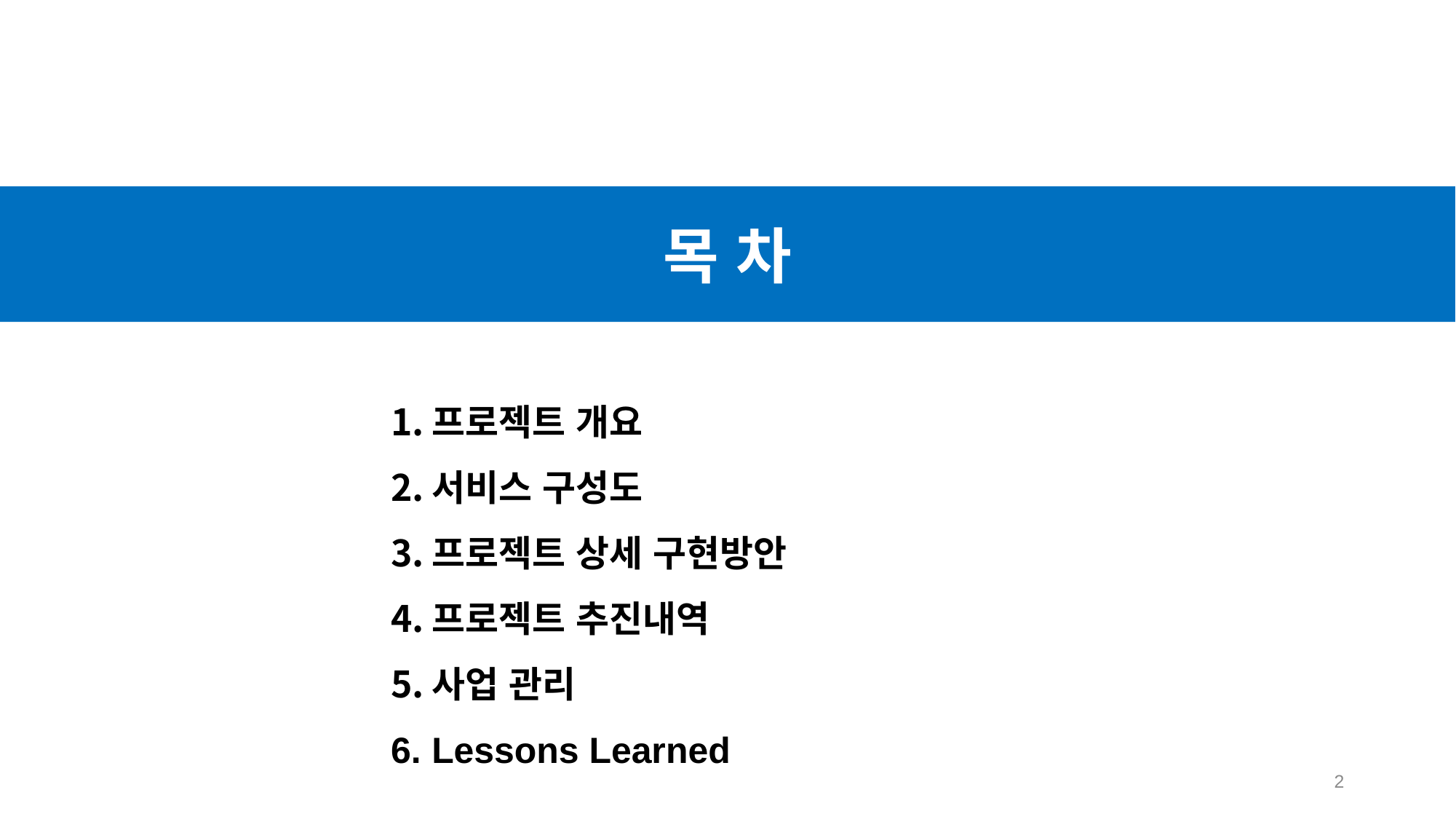

목 차
프로젝트 개요
서비스 구성도
프로젝트 상세 구현방안
프로젝트 추진내역
사업 관리
Lessons Learned
2